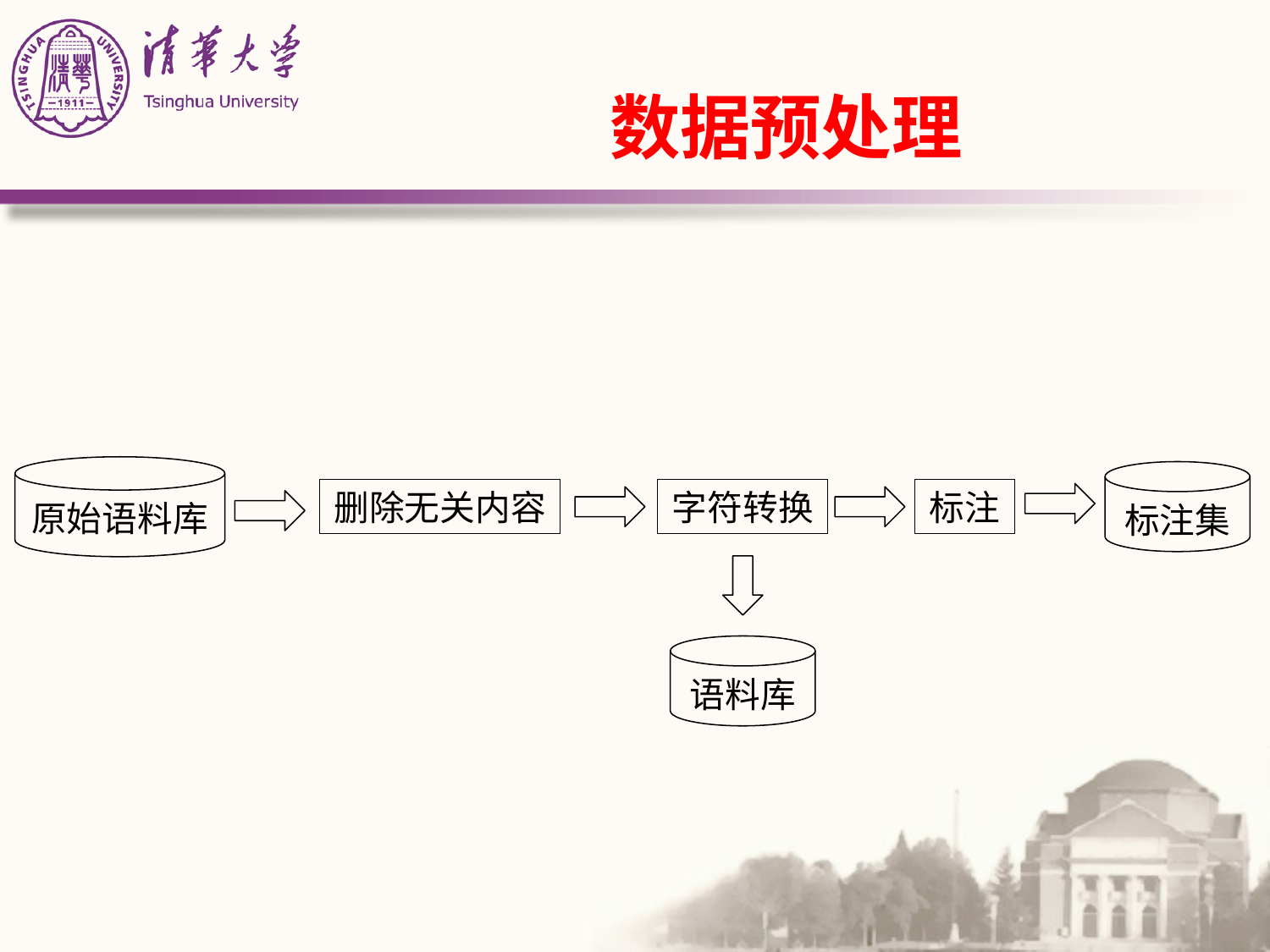

# 数据预处理
原始语料库
标注集
删除无关内容
字符转换
标注

语料库